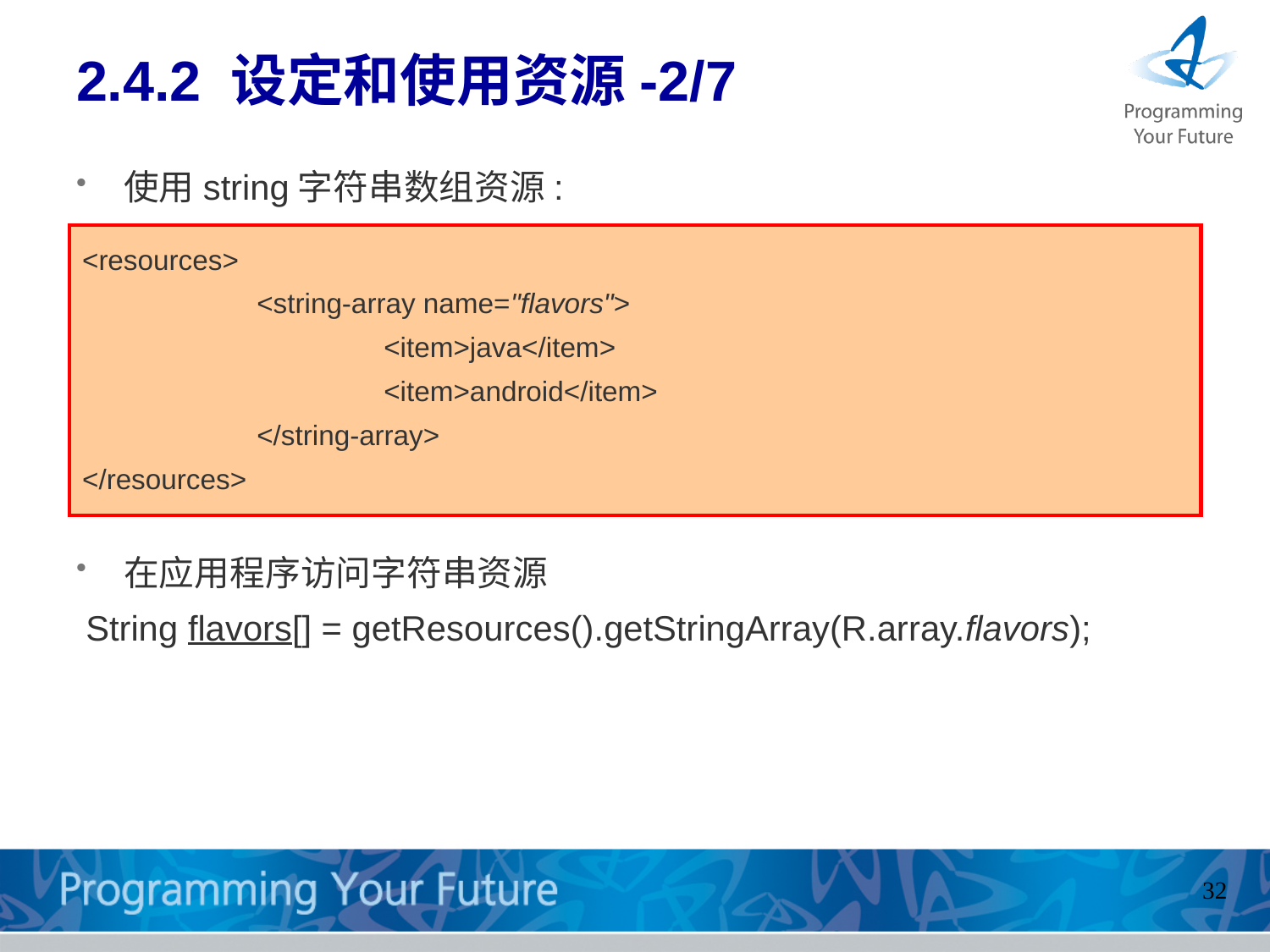

# 2.4.2 设定和使用资源-2/7
使用string字符串数组资源:

在应用程序访问字符串资源
 String flavors[] = getResources().getStringArray(R.array.flavors);

<resources>
		<string-array name="flavors">
			<item>java</item>
			<item>android</item>
 		</string-array>
</resources>